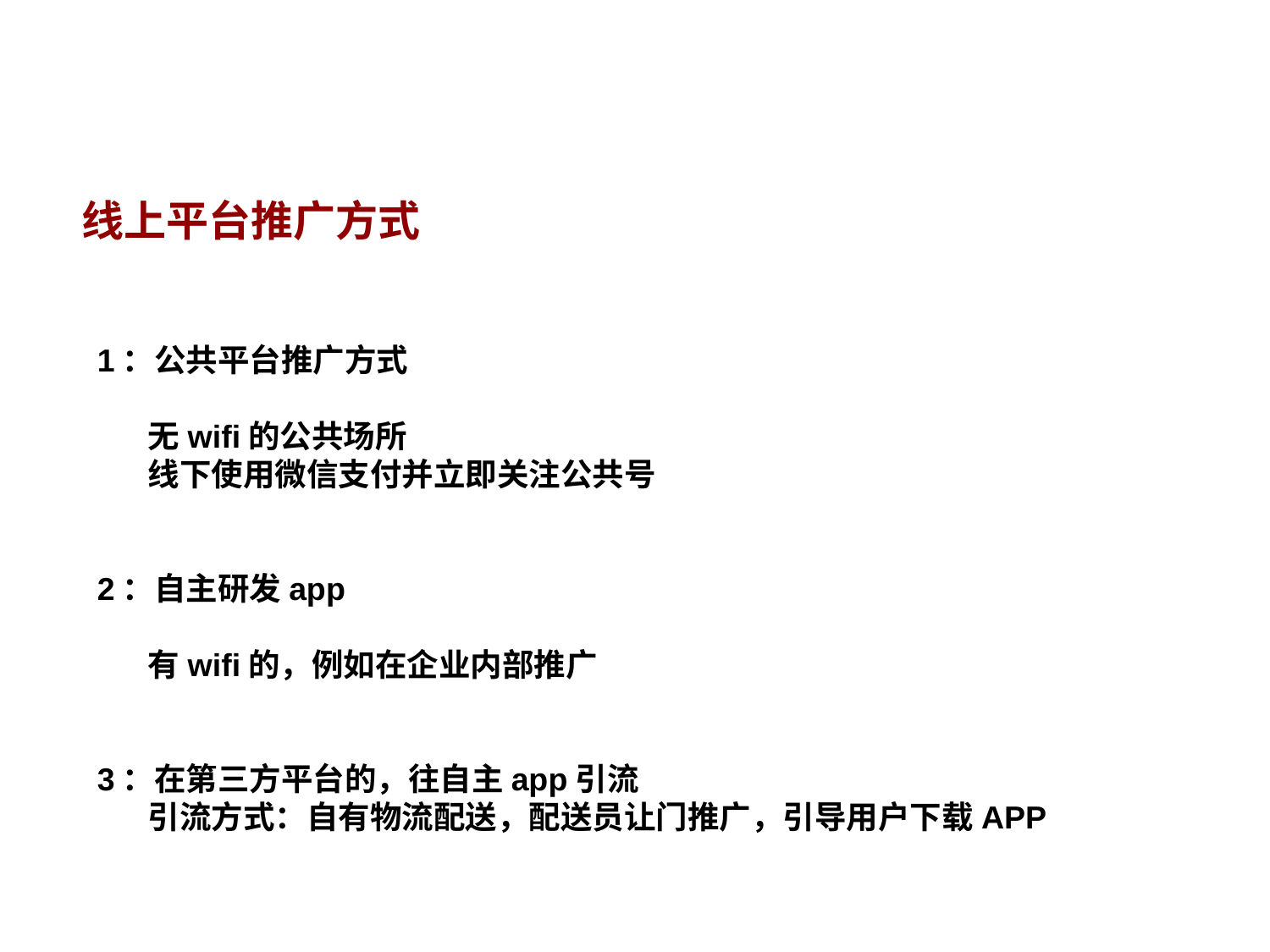

线上平台推广方式

1：公共平台推广方式

      无wifi的公共场所
      线下使用微信支付并立即关注公共号

2：自主研发app

      有wifi的，例如在企业内部推广

3：在第三方平台的，往自主app引流
      引流方式：自有物流配送，配送员让门推广，引导用户下载APP